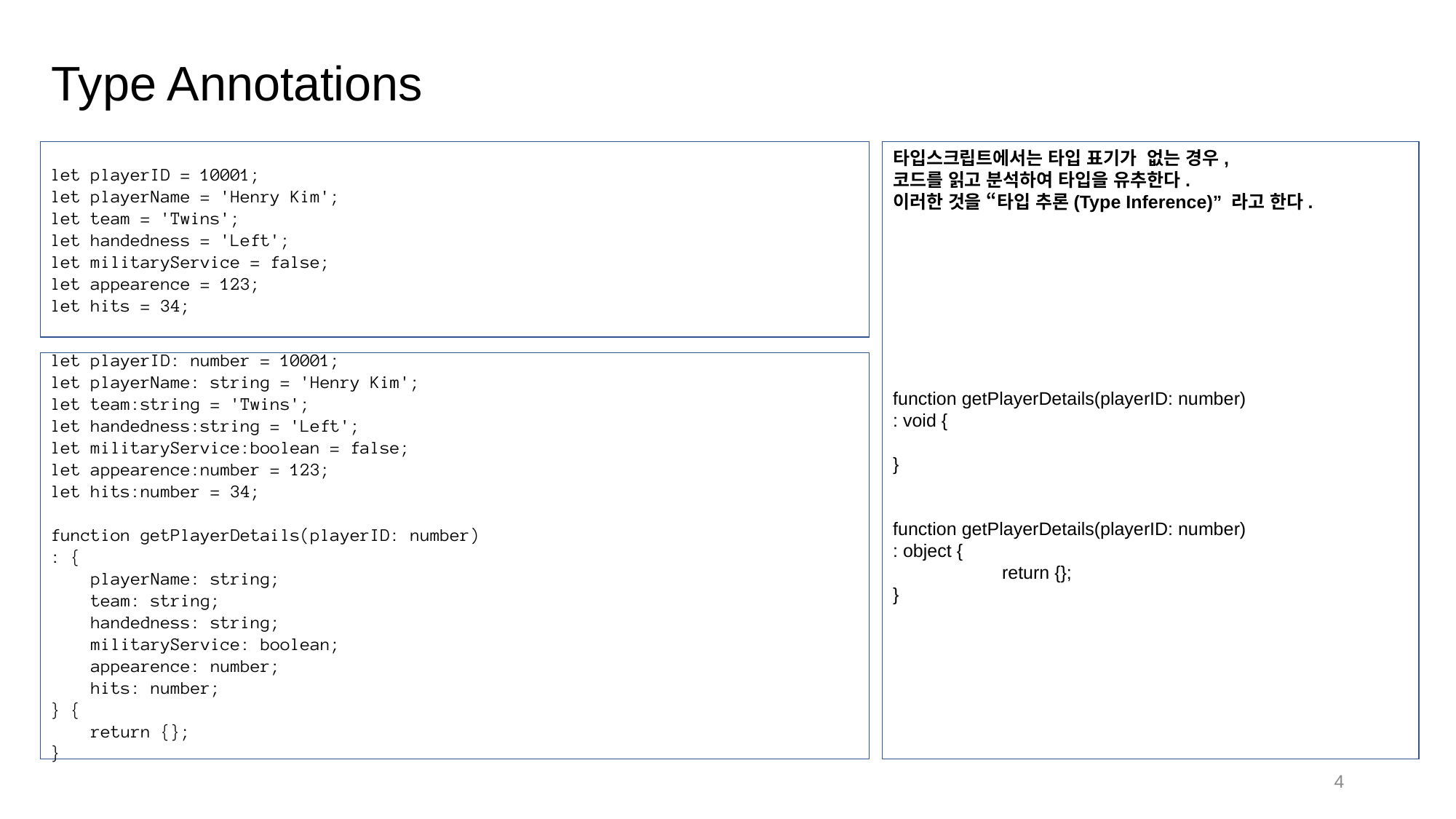

# Type Annotations
let playerID = 10001;
let playerName = 'Henry Kim';
let team = 'Twins';
let handedness = 'Left';
let militaryService = false;
let appearence = 123;
let hits = 34;
타입스크립트에서는 타입 표기가  없는 경우,
코드를 읽고 분석하여 타입을 유추한다.
이러한 것을 “타입 추론(Type Inference)” 라고 한다.

function getPlayerDetails(playerID: number)
: void {

}

function getPlayerDetails(playerID: number)
: object {
	return {};
}
let playerID: number = 10001;
let playerName: string = 'Henry Kim';
let team:string = 'Twins';
let handedness:string = 'Left';
let militaryService:boolean = false;
let appearence:number = 123;
let hits:number = 34;

function getPlayerDetails(playerID: number)
: {
    playerName: string;
    team: string;
    handedness: string;
    militaryService: boolean;
    appearence: number;
    hits: number;
} {
    return {};
}
4